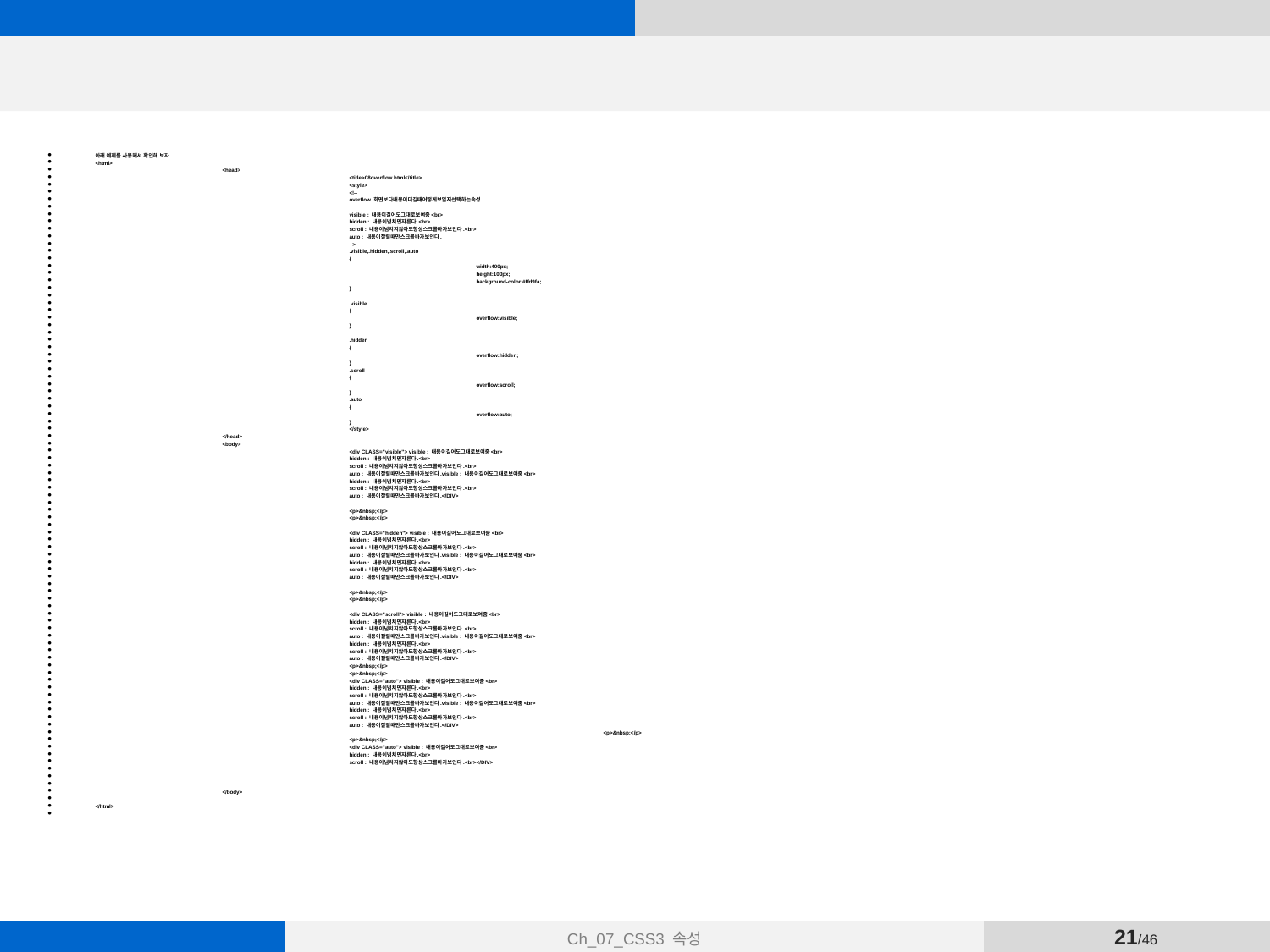

#
아래 예제를 사용해서 확인해 보자.
<html>
	<head>
		<title>08overflow.html</title>
		<style>
		<!--
		overflow 화면보다내용이더길때어떻게보일지선택하는속성

		visible : 내용이길어도그대로보여줌<br>
		hidden : 내용이넘치면자른다.<br>
		scroll : 내용이넘치지않아도항상스크롤바가보인다.<br>
		auto : 내용이잘릴때만스크롤바가보인다.
		-->
		.visible,.hidden,.scroll,.auto
		{
			width:400px;
			height:100px;
			background-color:#ffd9fa;
		}

		.visible
		{
			overflow:visible;
		}

		.hidden
		{
			overflow:hidden;
		}
		.scroll
		{
			overflow:scroll;
		}
		.auto
		{
			overflow:auto;
		}
		</style>
	</head>
	<body>
		<div CLASS="visible"> visible : 내용이길어도그대로보여줌<br>
		hidden : 내용이넘치면자른다.<br>
		scroll : 내용이넘치지않아도항상스크롤바가보인다.<br>
		auto : 내용이잘릴때만스크롤바가보인다.visible : 내용이길어도그대로보여줌<br>
		hidden : 내용이넘치면자른다.<br>
		scroll : 내용이넘치지않아도항상스크롤바가보인다.<br>
		auto : 내용이잘릴때만스크롤바가보인다.</DIV>

		<p>&nbsp;</p>
		<p>&nbsp;</p>

		<div CLASS="hidden"> visible : 내용이길어도그대로보여줌<br>
		hidden : 내용이넘치면자른다.<br>
		scroll : 내용이넘치지않아도항상스크롤바가보인다.<br>
		auto : 내용이잘릴때만스크롤바가보인다.visible : 내용이길어도그대로보여줌<br>
		hidden : 내용이넘치면자른다.<br>
		scroll : 내용이넘치지않아도항상스크롤바가보인다.<br>
		auto : 내용이잘릴때만스크롤바가보인다.</DIV>

		<p>&nbsp;</p>
		<p>&nbsp;</p>

		<div CLASS="scroll"> visible : 내용이길어도그대로보여줌<br>
		hidden : 내용이넘치면자른다.<br>
		scroll : 내용이넘치지않아도항상스크롤바가보인다.<br>
		auto : 내용이잘릴때만스크롤바가보인다.visible : 내용이길어도그대로보여줌<br>
		hidden : 내용이넘치면자른다.<br>
		scroll : 내용이넘치지않아도항상스크롤바가보인다.<br>
		auto : 내용이잘릴때만스크롤바가보인다.</DIV>
		<p>&nbsp;</p>
		<p>&nbsp;</p>
		<div CLASS="auto"> visible : 내용이길어도그대로보여줌<br>
		hidden : 내용이넘치면자른다.<br>
		scroll : 내용이넘치지않아도항상스크롤바가보인다.<br>
		auto : 내용이잘릴때만스크롤바가보인다.visible : 내용이길어도그대로보여줌<br>
		hidden : 내용이넘치면자른다.<br>
		scroll : 내용이넘치지않아도항상스크롤바가보인다.<br>
		auto : 내용이잘릴때만스크롤바가보인다.</DIV>
				<p>&nbsp;</p>
		<p>&nbsp;</p>
		<div CLASS="auto"> visible : 내용이길어도그대로보여줌<br>
		hidden : 내용이넘치면자른다.<br>
		scroll : 내용이넘치지않아도항상스크롤바가보인다.<br></DIV>

	</body>

</html>